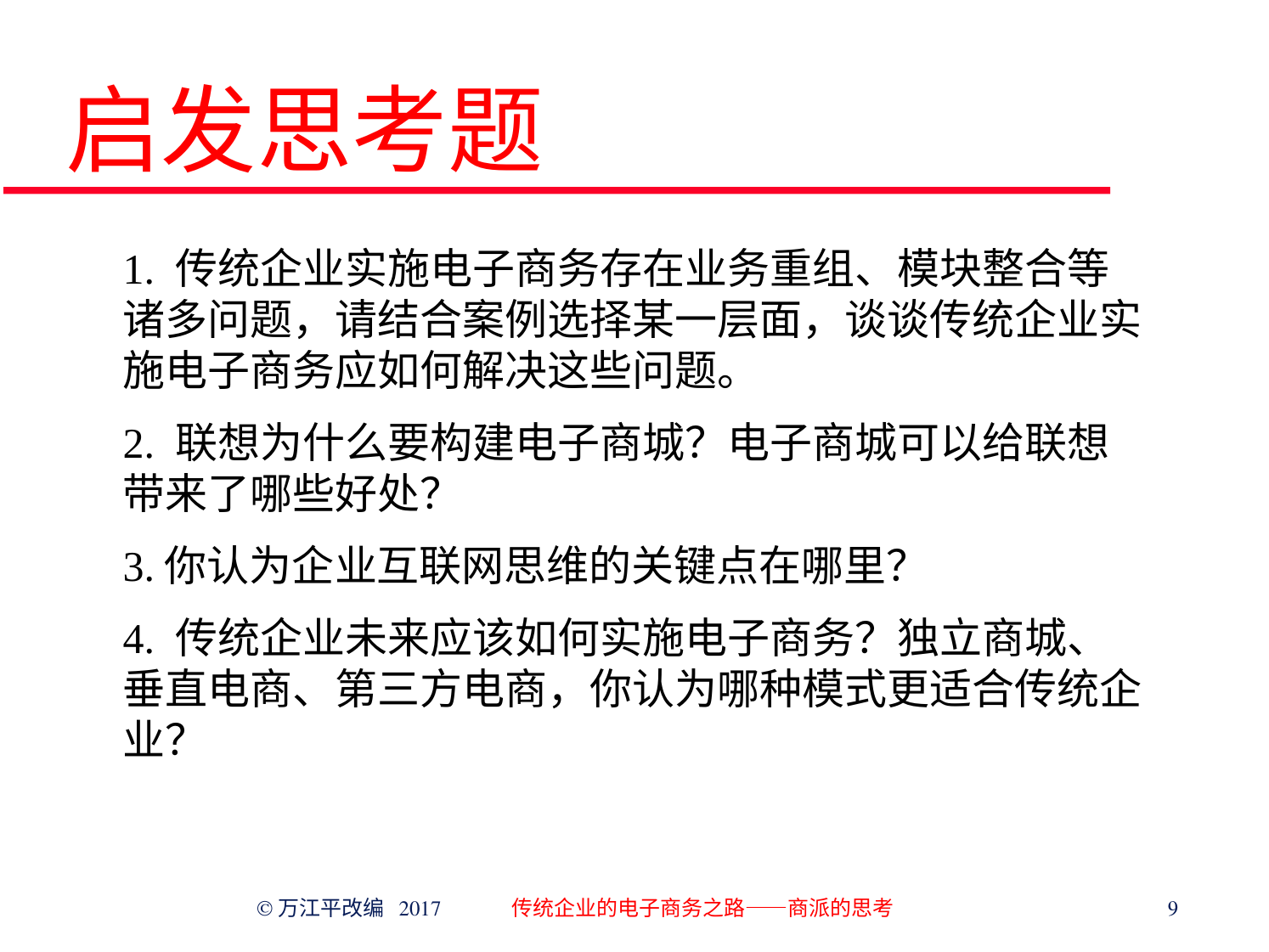

# 启发思考题
1. 传统企业实施电子商务存在业务重组、模块整合等诸多问题，请结合案例选择某一层面，谈谈传统企业实施电子商务应如何解决这些问题。
2. 联想为什么要构建电子商城？电子商城可以给联想带来了哪些好处？
3.你认为企业互联网思维的关键点在哪里？
4. 传统企业未来应该如何实施电子商务？独立商城、垂直电商、第三方电商，你认为哪种模式更适合传统企业？